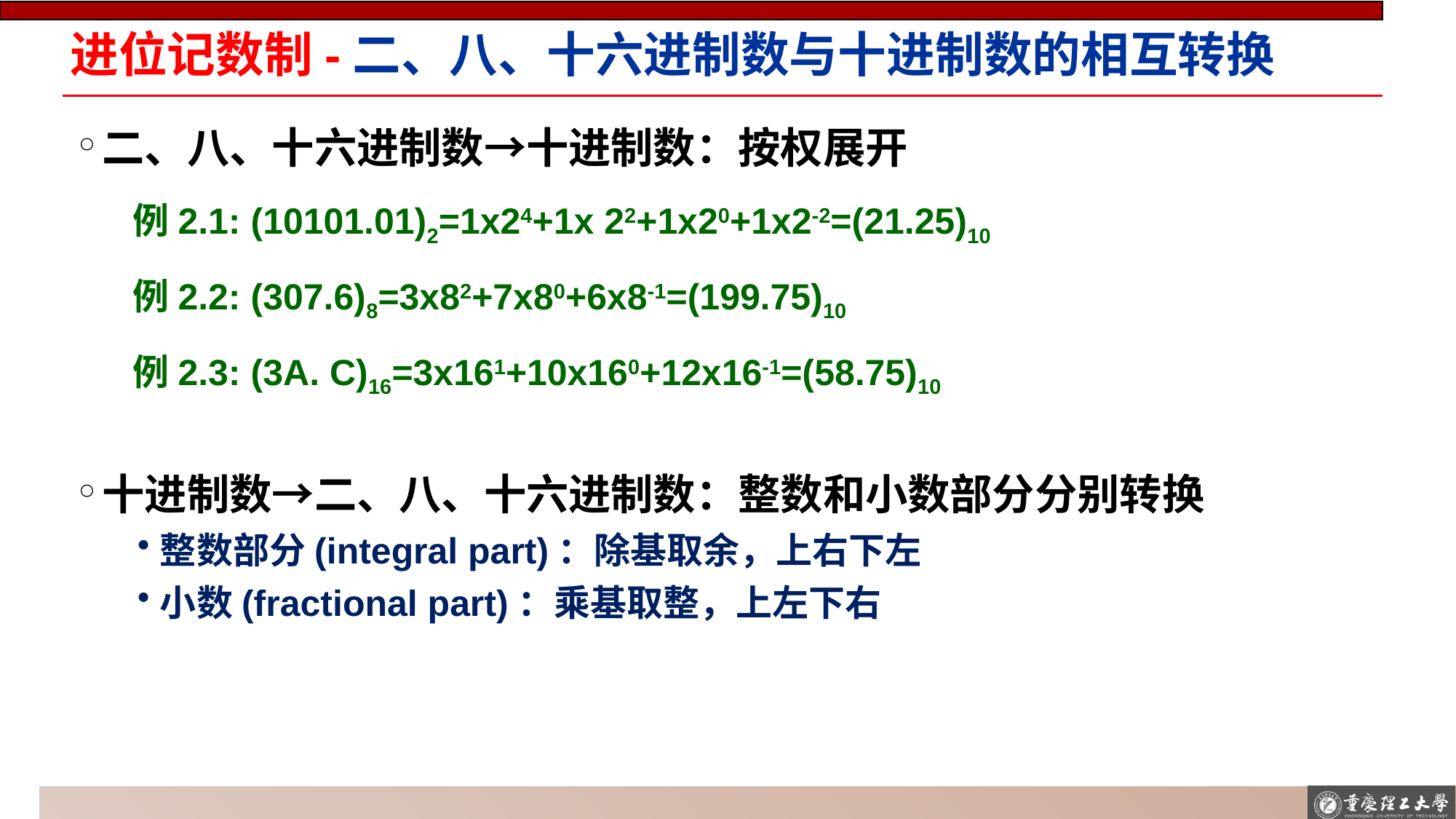

# 进位记数制-二、八、十六进制数与十进制数的相互转换
二、八、十六进制数→十进制数：按权展开
例2.1: (10101.01)2=1x24+1x 22+1x20+1x2-2=(21.25)10
例2.2: (307.6)8=3x82+7x80+6x8-1=(199.75)10
例2.3: (3A. C)16=3x161+10x160+12x16-1=(58.75)10

十进制数→二、八、十六进制数：整数和小数部分分别转换
整数部分(integral part)：除基取余，上右下左
小数(fractional part)：乘基取整，上左下右